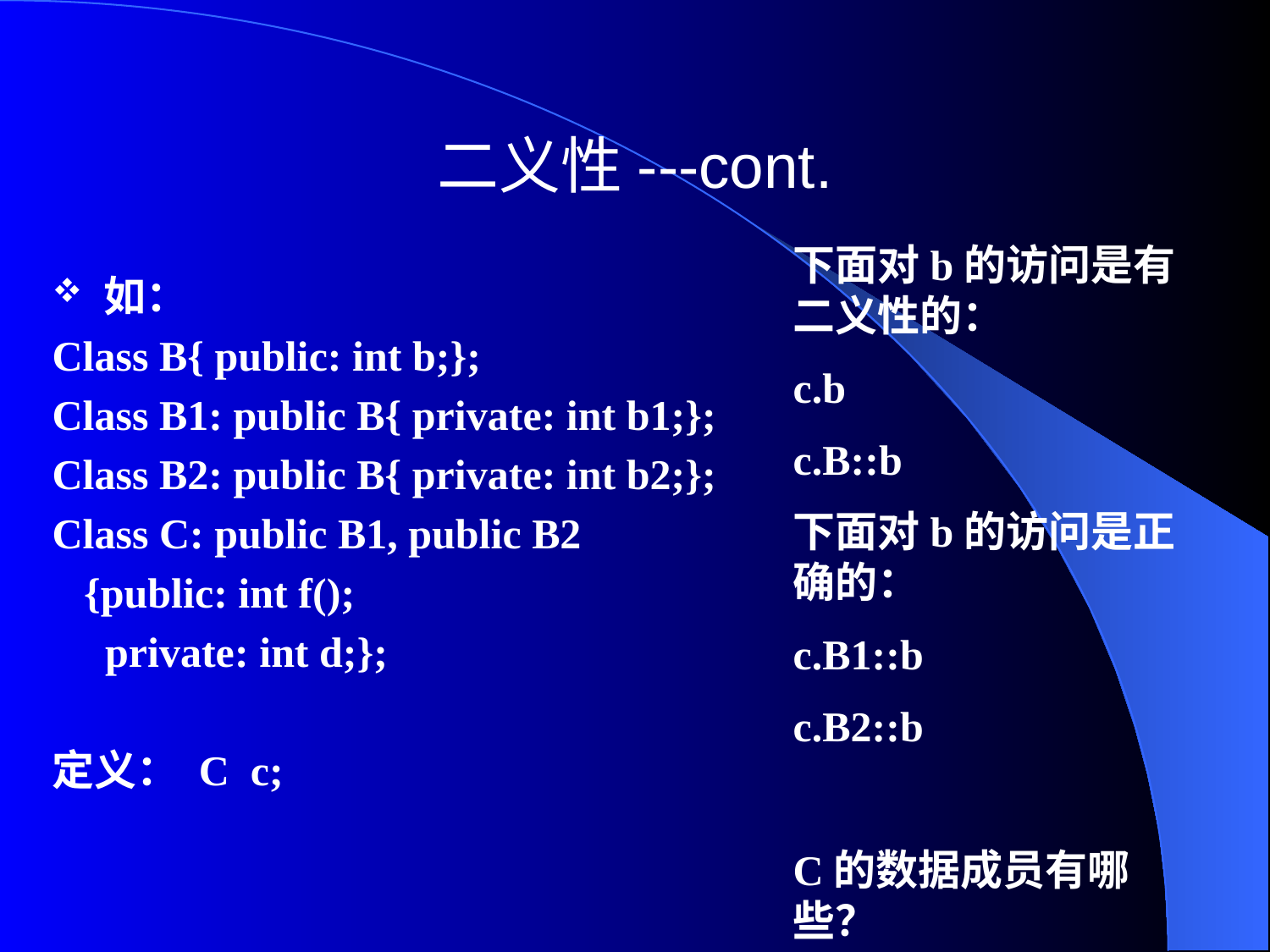

# 二义性---cont.
下面对b的访问是有二义性的：
c.b
c.B::b
下面对b的访问是正确的：
c.B1::b
c.B2::b

C的数据成员有哪些？
如：
Class B{ public: int b;};
Class B1: public B{ private: int b1;};
Class B2: public B{ private: int b2;};
Class C: public B1, public B2
   {public: int f();
     private: int d;};

定义： C  c;